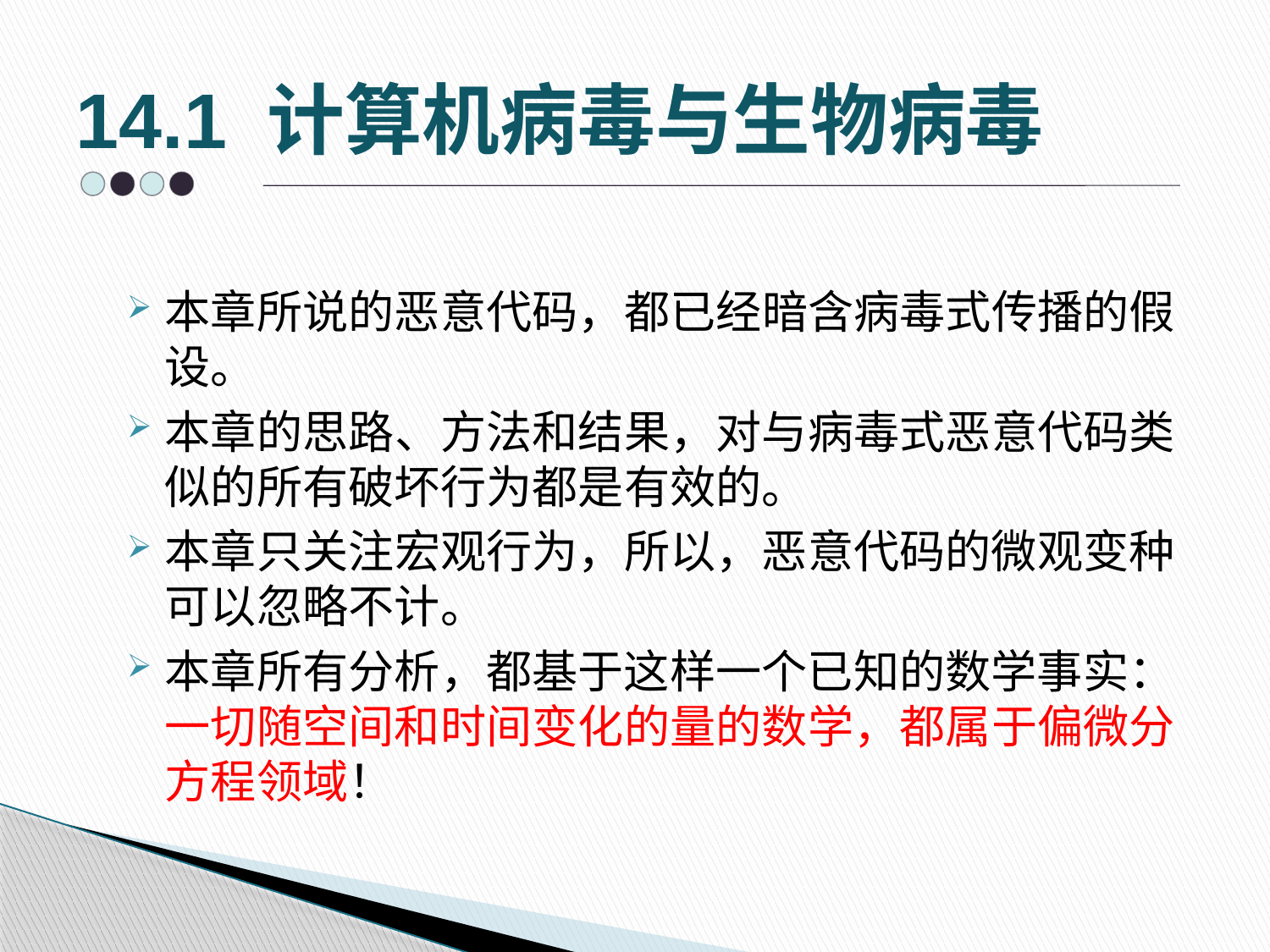

# 14.1 计算机病毒与生物病毒

本章所说的恶意代码，都已经暗含病毒式传播的假设。
本章的思路、方法和结果，对与病毒式恶意代码类似的所有破坏行为都是有效的。
本章只关注宏观行为，所以，恶意代码的微观变种可以忽略不计。
本章所有分析，都基于这样一个已知的数学事实：一切随空间和时间变化的量的数学，都属于偏微分方程领域！